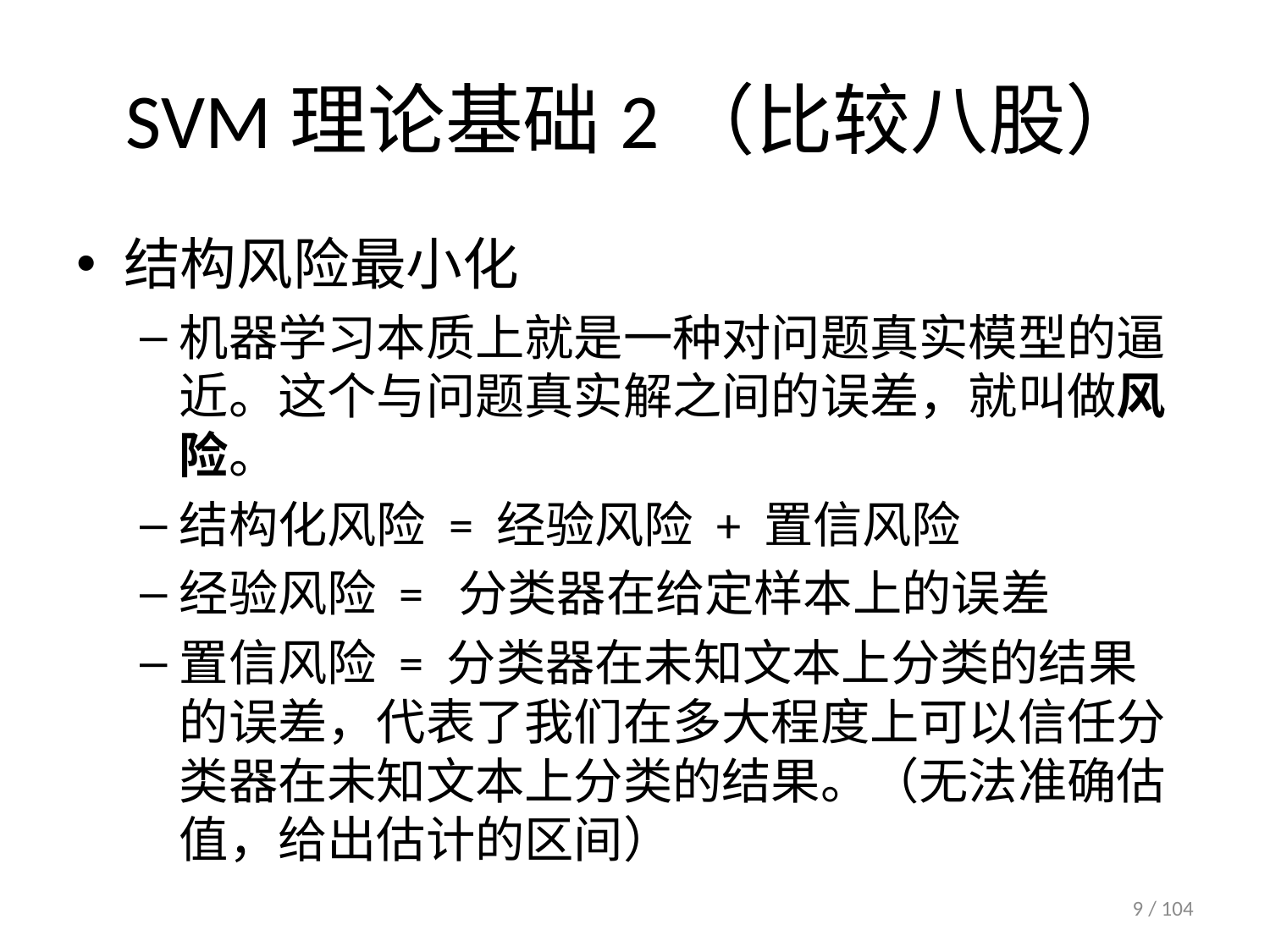

# SVM理论基础2（比较八股）
结构风险最小化
机器学习本质上就是一种对问题真实模型的逼近。这个与问题真实解之间的误差，就叫做风险。
结构化风险 = 经验风险 + 置信风险
经验风险 =  分类器在给定样本上的误差
置信风险 = 分类器在未知文本上分类的结果的误差，代表了我们在多大程度上可以信任分类器在未知文本上分类的结果。（无法准确估值，给出估计的区间）

9